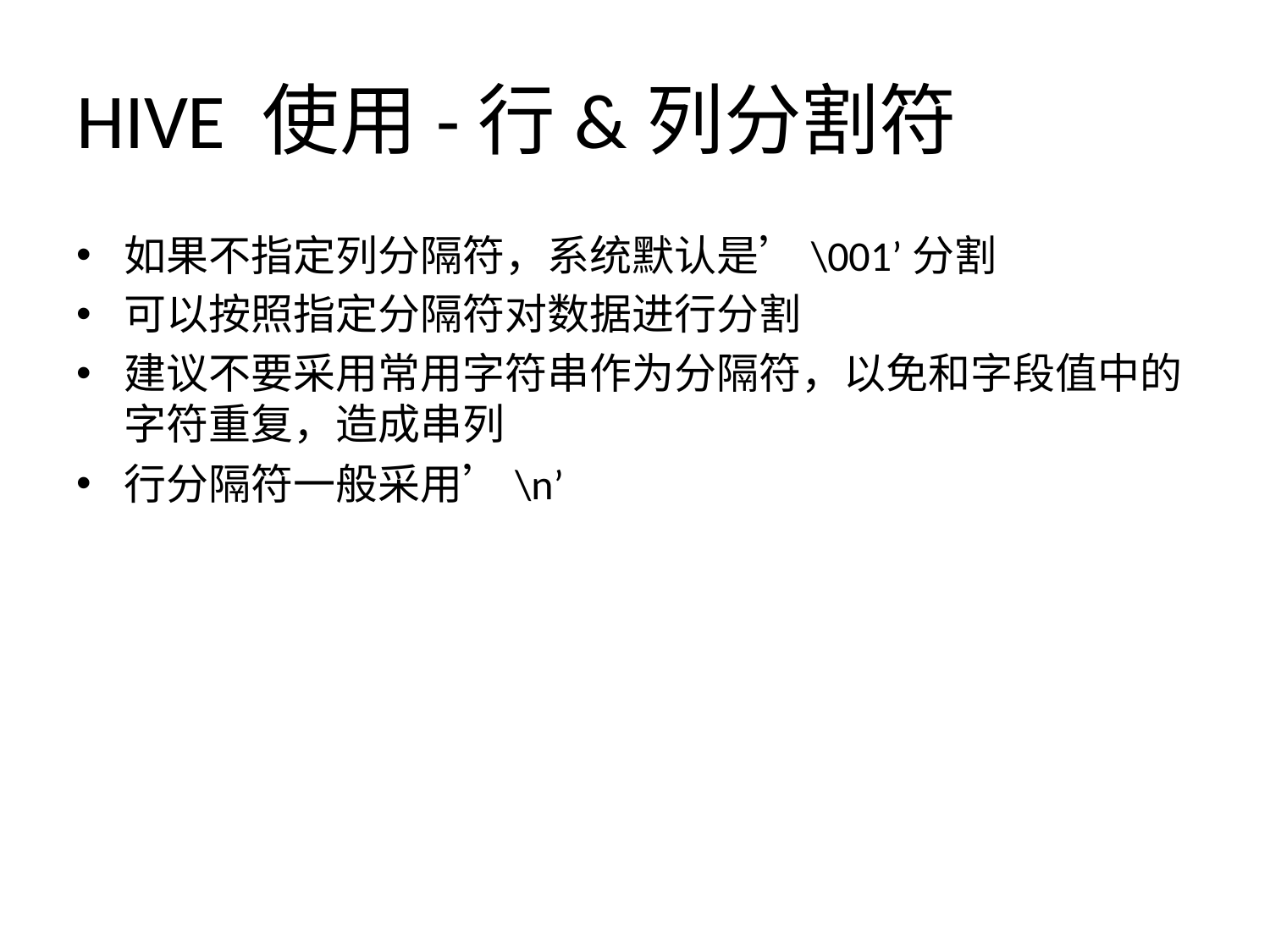

# HIVE 使用-行&列分割符
如果不指定列分隔符，系统默认是’\001’分割
可以按照指定分隔符对数据进行分割
建议不要采用常用字符串作为分隔符，以免和字段值中的字符重复，造成串列
行分隔符一般采用’\n’